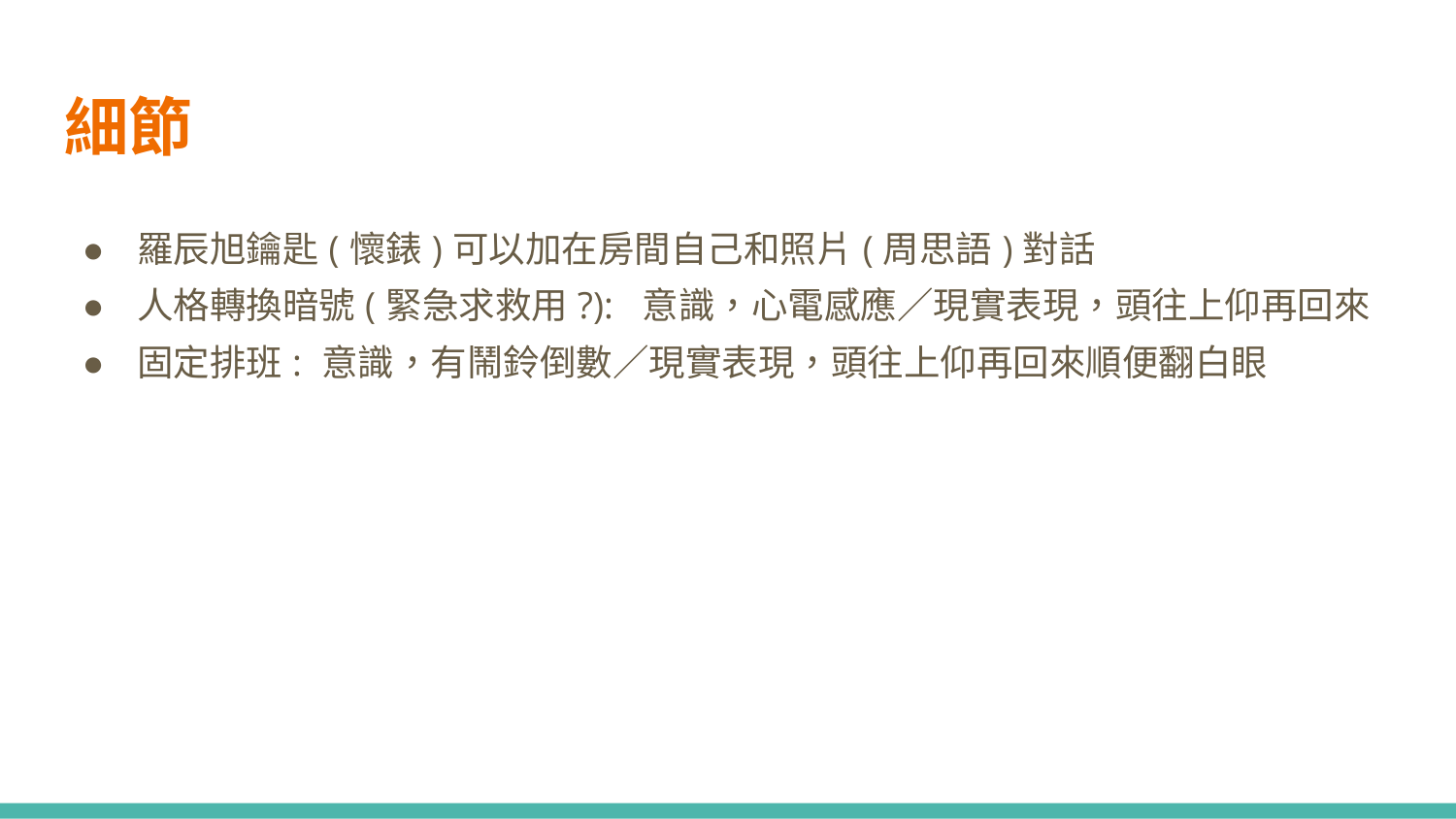

# 細節
羅辰旭鑰匙(懷錶)可以加在房間自己和照片(周思語)對話
人格轉換暗號(緊急求救用?):  意識，心電感應／現實表現，頭往上仰再回來
固定排班: 意識，有鬧鈴倒數／現實表現，頭往上仰再回來順便翻白眼